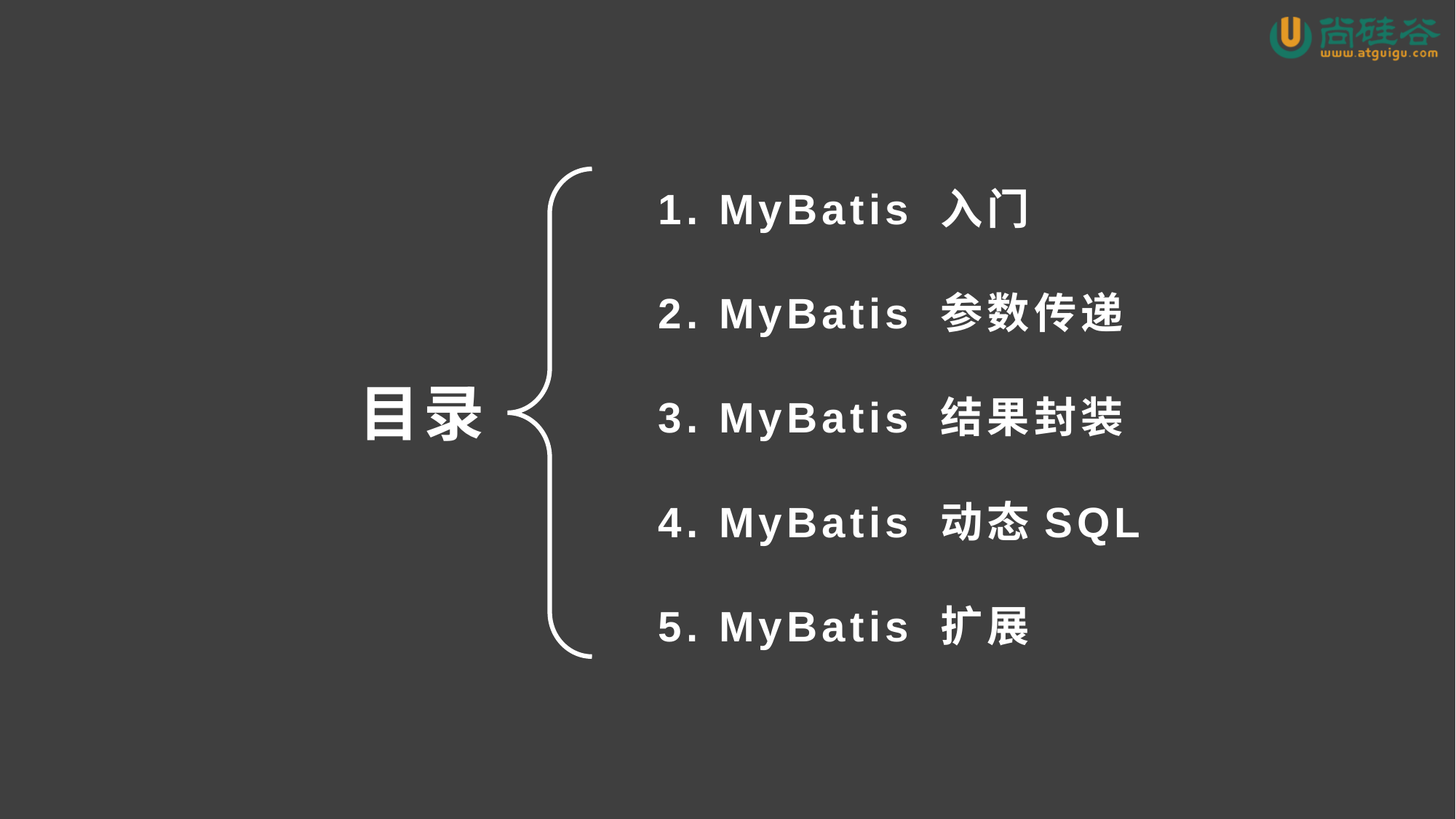

1. MyBatis 入门

目录
2. MyBatis 参数传递
3. MyBatis 结果封装
4. MyBatis 动态SQL
5. MyBatis 扩展